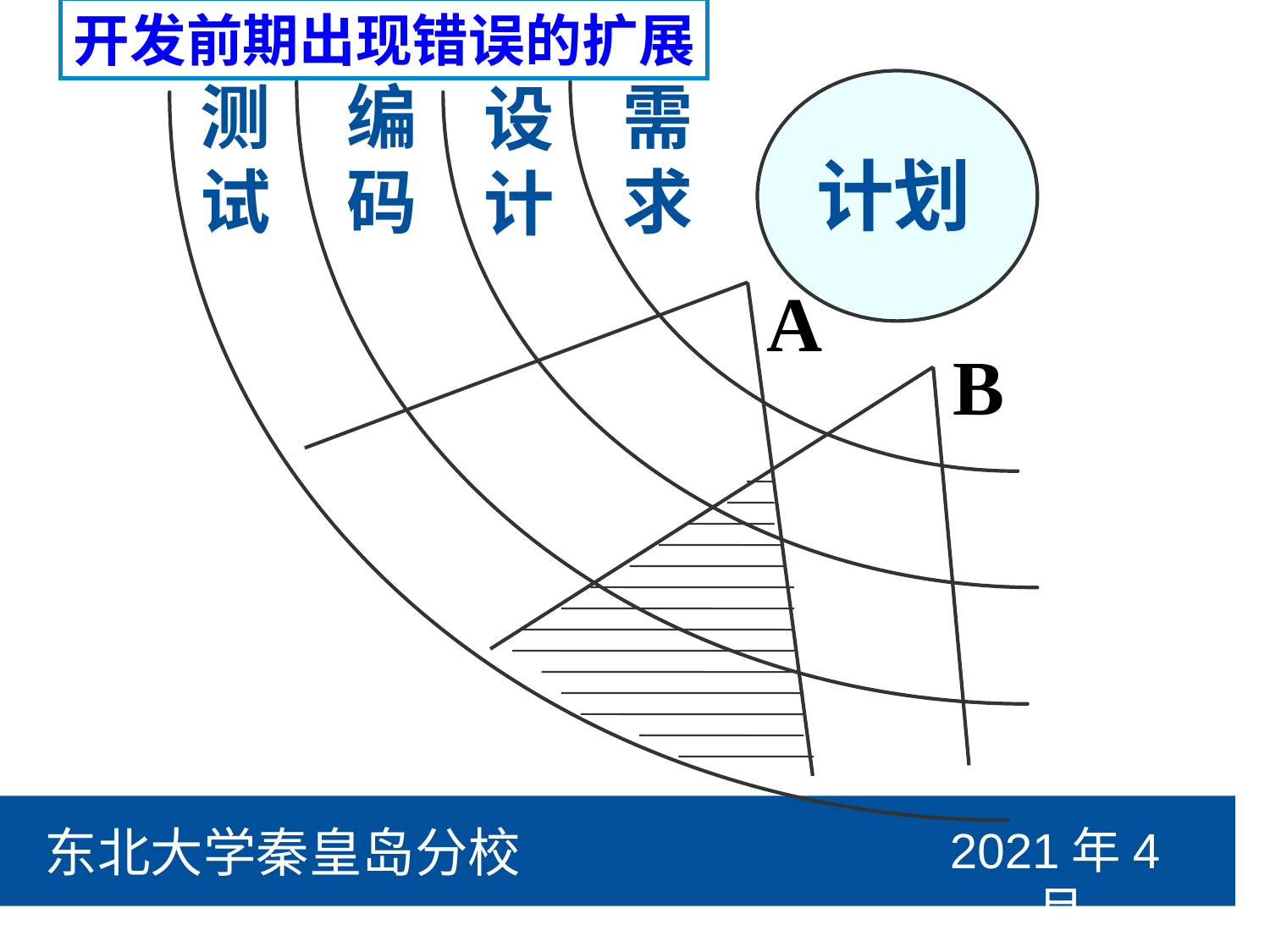

开发前期出现错误的扩展
测
试
编
码
需
求
设
计

计划
A

B